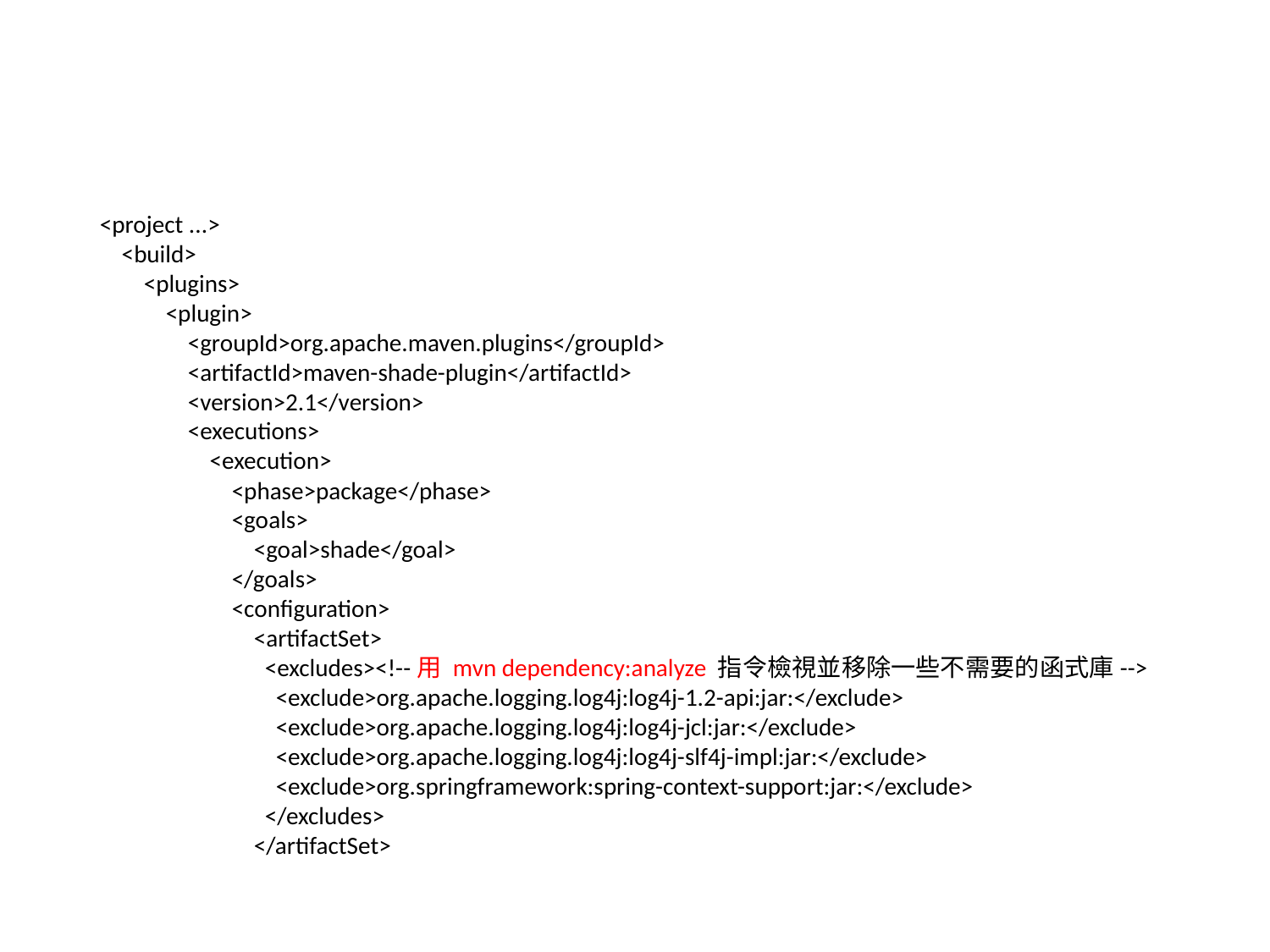

#
<project ...>
    <build>
        <plugins>
            <plugin>
                <groupId>org.apache.maven.plugins</groupId>
                <artifactId>maven-shade-plugin</artifactId>
                <version>2.1</version>
                <executions>
                    <execution>
                        <phase>package</phase>
                        <goals>
                            <goal>shade</goal>
                        </goals>
                        <configuration>
                            <artifactSet>
                              <excludes><!--用 mvn dependency:analyze 指令檢視並移除一些不需要的函式庫-->
                                <exclude>org.apache.logging.log4j:log4j-1.2-api:jar:</exclude>
                                <exclude>org.apache.logging.log4j:log4j-jcl:jar:</exclude>
                                <exclude>org.apache.logging.log4j:log4j-slf4j-impl:jar:</exclude>
                                <exclude>org.springframework:spring-context-support:jar:</exclude>
                              </excludes>
                            </artifactSet>